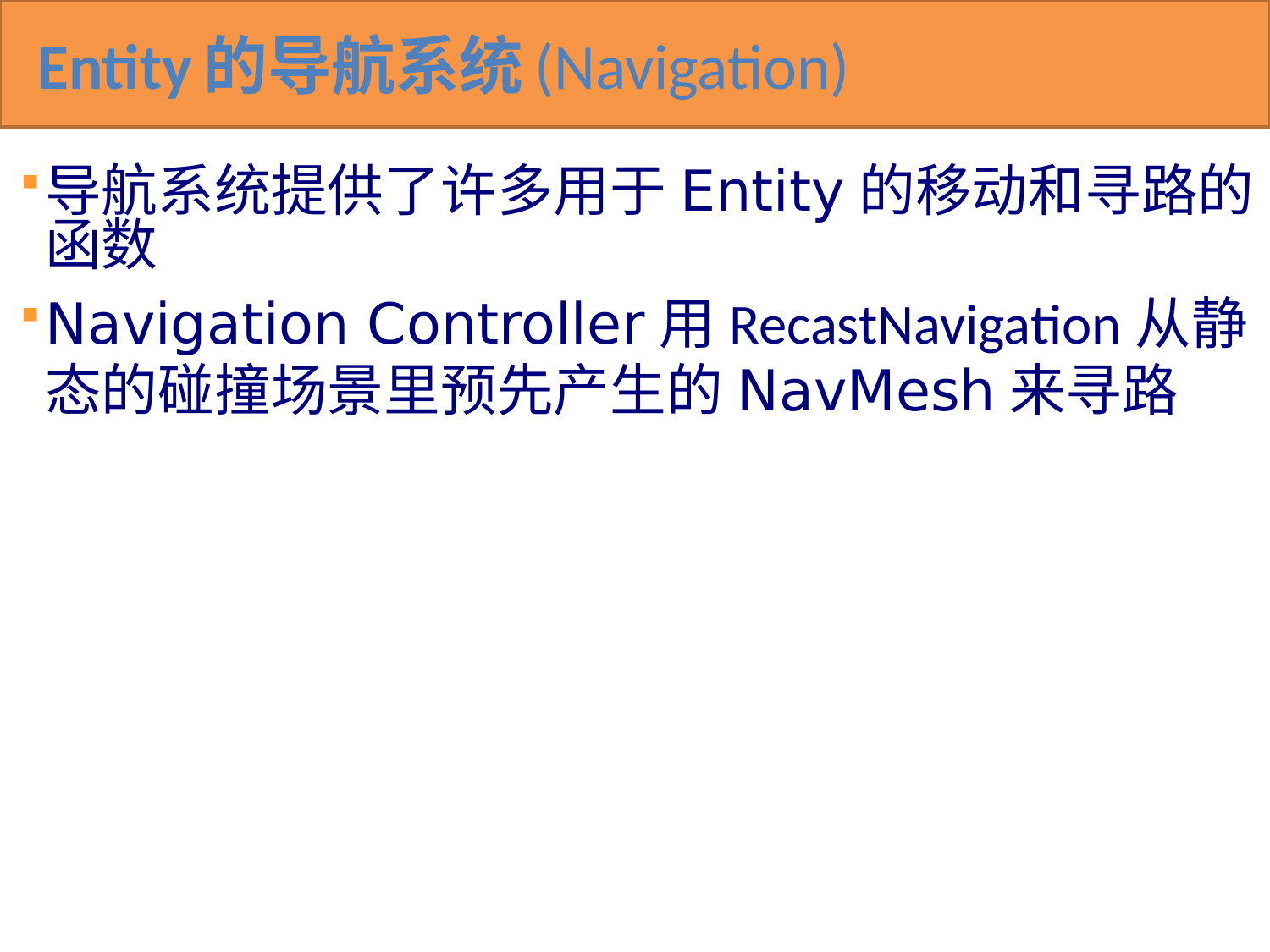

# Entity的导航系统(Navigation)
导航系统提供了许多用于Entity的移动和寻路的函数
Navigation Controller用RecastNavigation从静态的碰撞场景里预先产生的NavMesh来寻路